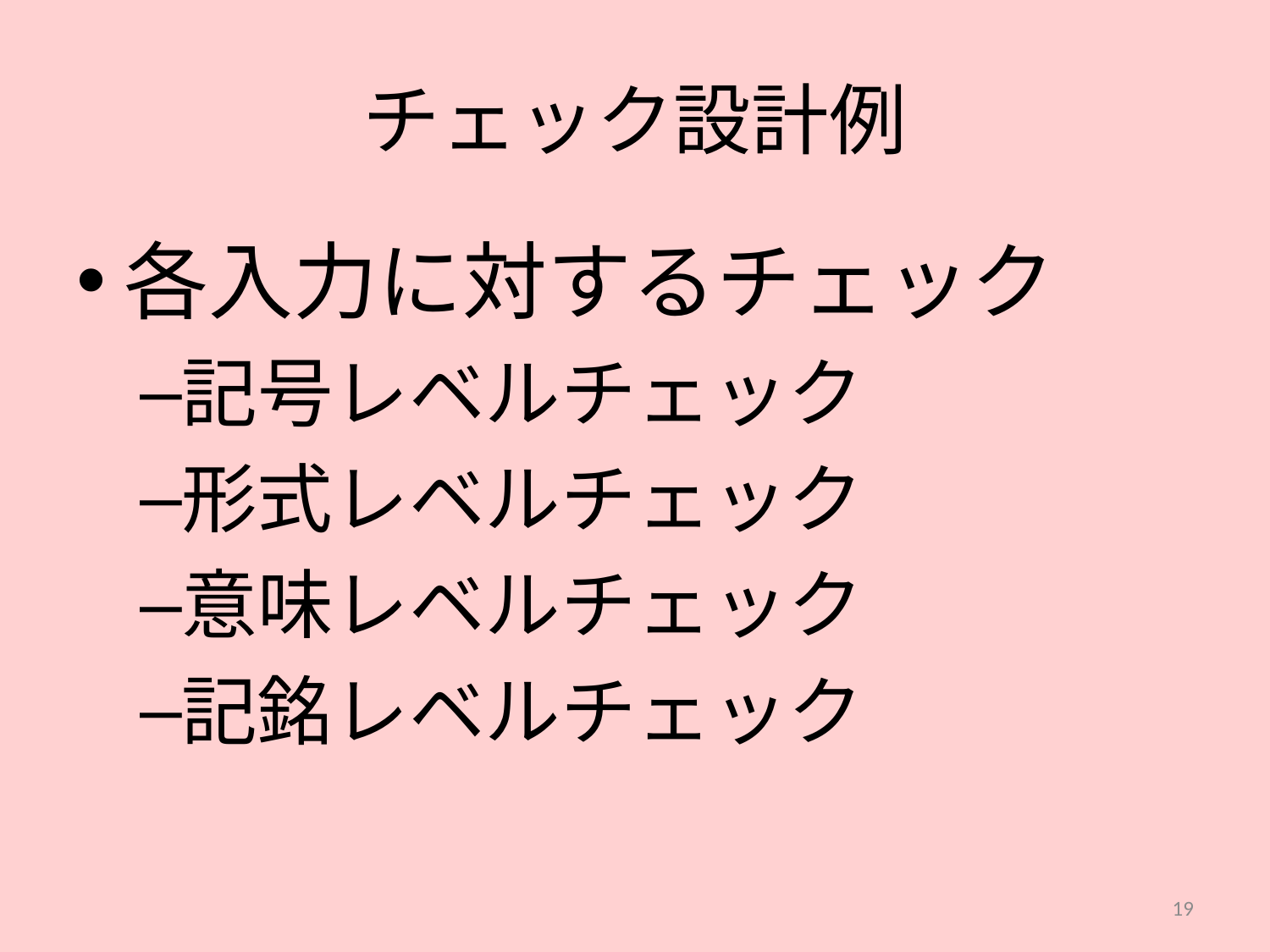

# チェック設計例
各入力に対するチェック
記号レベルチェック
形式レベルチェック
意味レベルチェック
記銘レベルチェック
19